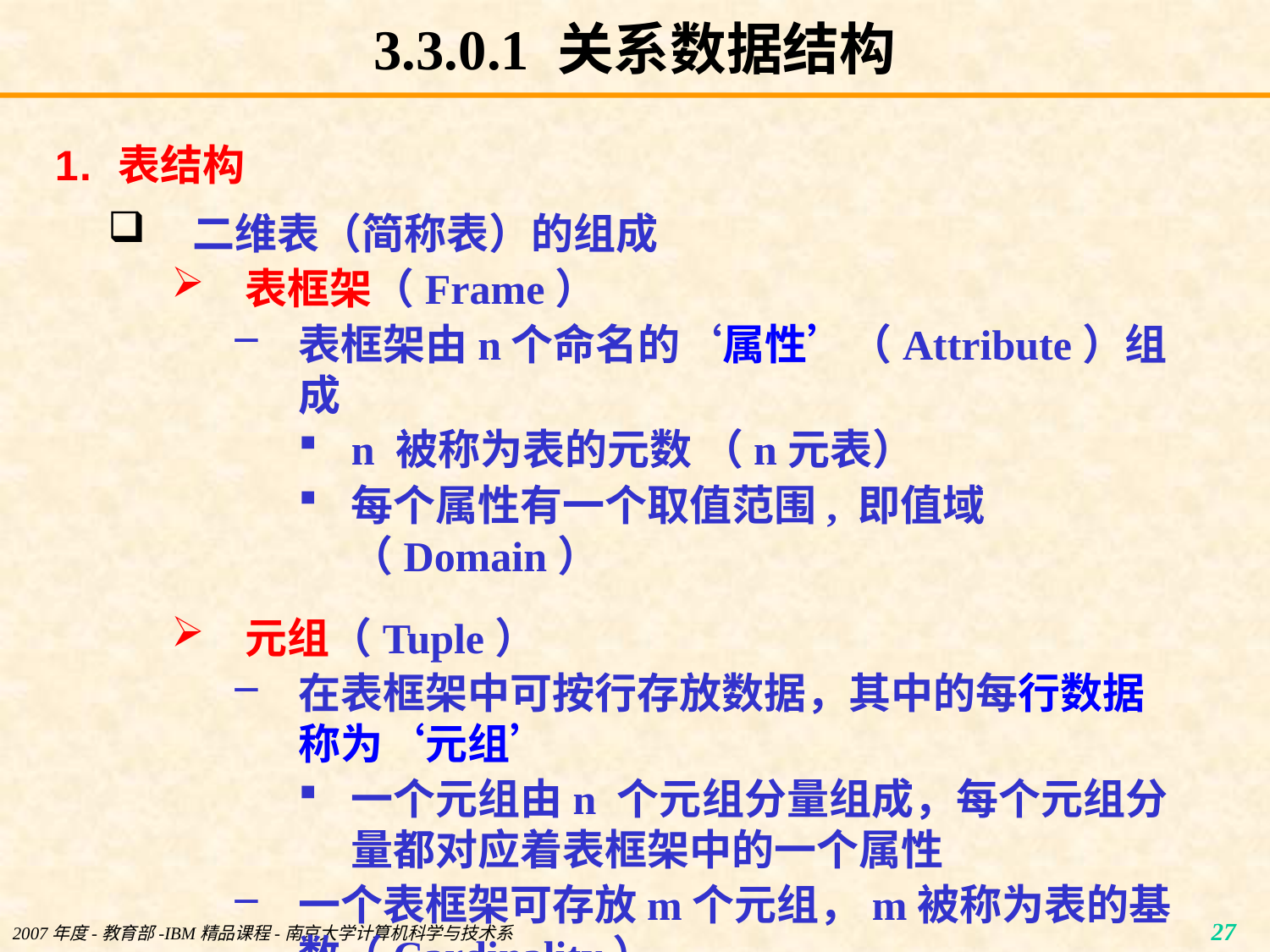

# 3.3.0.1 关系数据结构
表结构
二维表（简称表）的组成
表框架（Frame）
表框架由n个命名的‘属性’（Attribute）组成
n 被称为表的元数 （n元表）
每个属性有一个取值范围, 即值域（Domain）

元组（Tuple）
在表框架中可按行存放数据，其中的每行数据称为‘元组’
一个元组由n 个元组分量组成，每个元组分量都对应着表框架中的一个属性
一个表框架可存放m个元组，m被称为表的基数（Cardinality）
27
2007年度-教育部-IBM精品课程-南京大学计算机科学与技术系